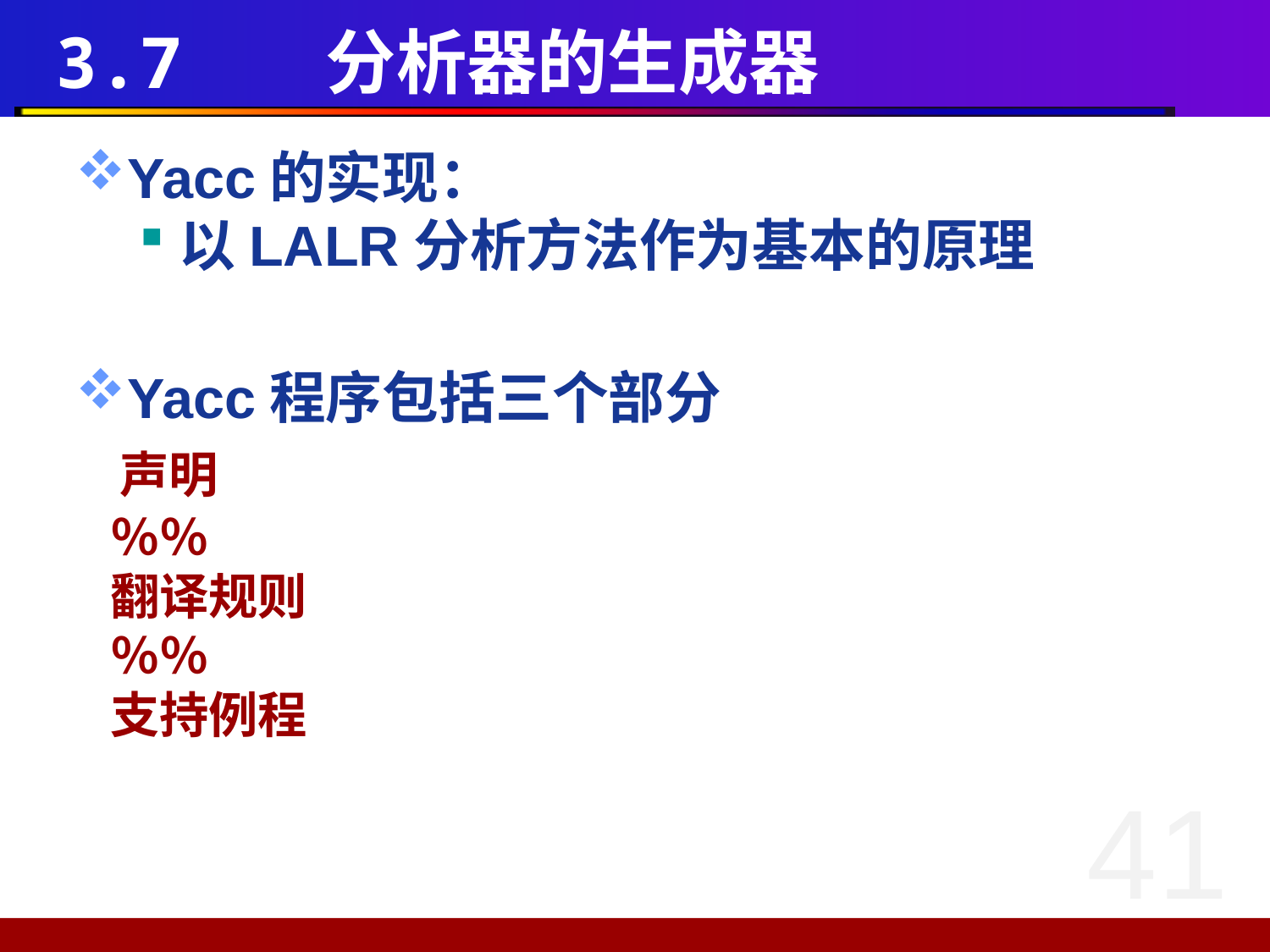

# 3.7   分析器的生成器
Yacc的实现：
以LALR分析方法作为基本的原理

Yacc程序包括三个部分
  声明
  ％％
  翻译规则
  ％％
  支持例程

41